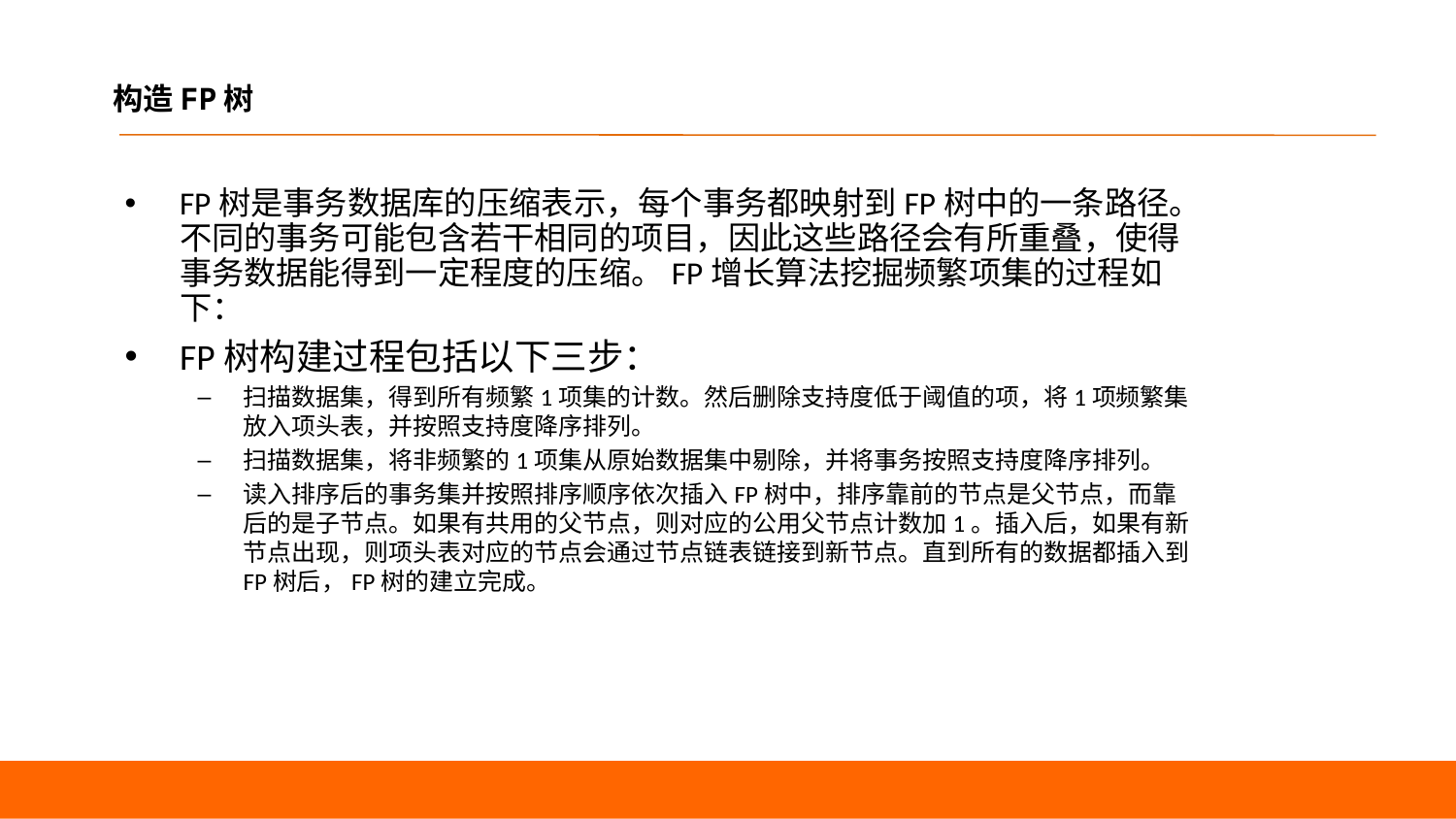

# 构造FP树

FP树是事务数据库的压缩表示，每个事务都映射到FP树中的一条路径。不同的事务可能包含若干相同的项目，因此这些路径会有所重叠，使得事务数据能得到一定程度的压缩。FP增长算法挖掘频繁项集的过程如下：
FP树构建过程包括以下三步：
扫描数据集，得到所有频繁1项集的计数。然后删除支持度低于阈值的项，将1项频繁集放入项头表，并按照支持度降序排列。
扫描数据集，将非频繁的1项集从原始数据集中剔除，并将事务按照支持度降序排列。
读入排序后的事务集并按照排序顺序依次插入FP树中，排序靠前的节点是父节点，而靠后的是子节点。如果有共用的父节点，则对应的公用父节点计数加1。插入后，如果有新节点出现，则项头表对应的节点会通过节点链表链接到新节点。直到所有的数据都插入到FP树后，FP树的建立完成。
32